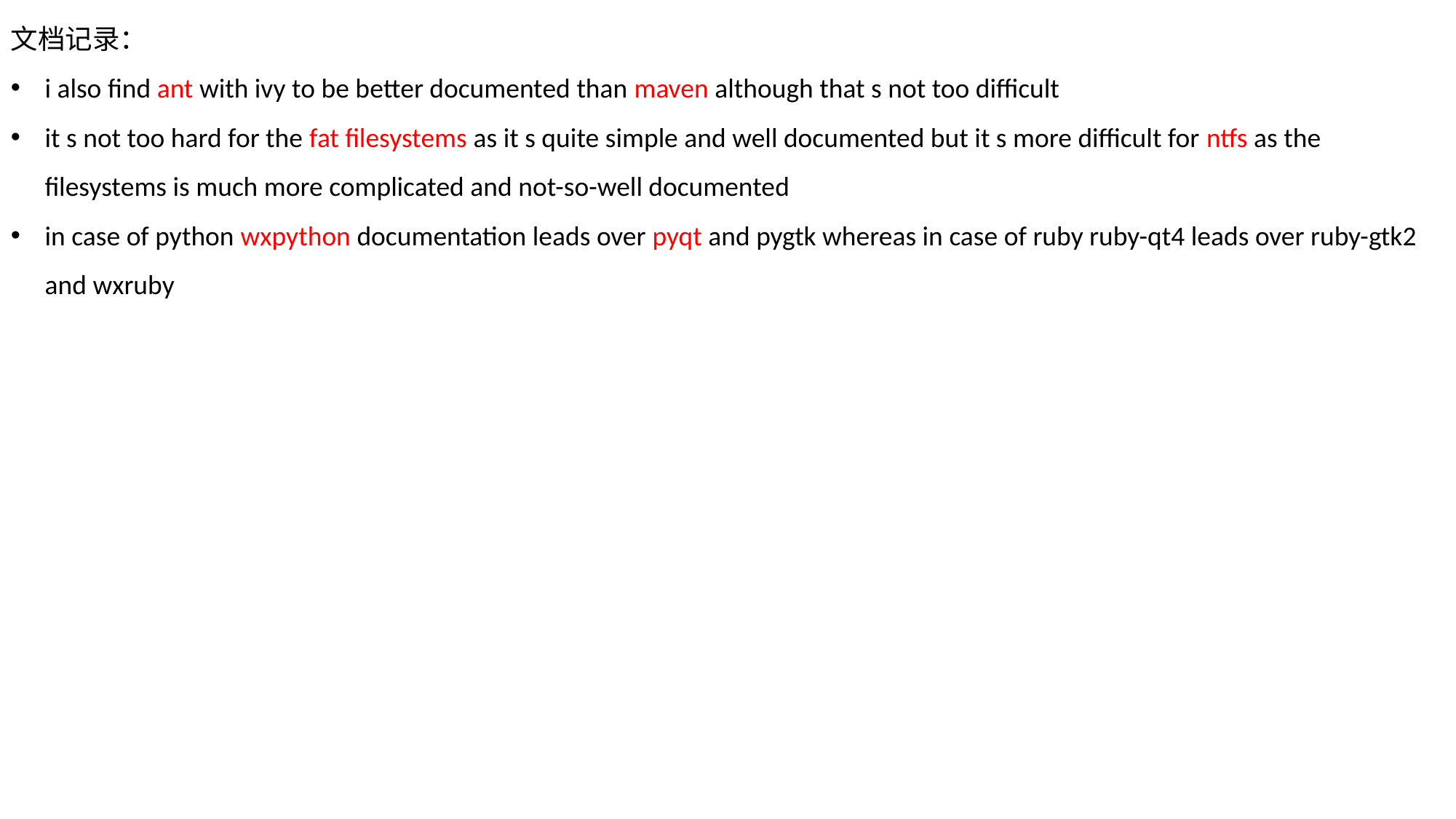

文档记录：
i also find ant with ivy to be better documented than maven although that s not too difficult
it s not too hard for the fat filesystems as it s quite simple and well documented but it s more difficult for ntfs as the filesystems is much more complicated and not-so-well documented
in case of python wxpython documentation leads over pyqt and pygtk whereas in case of ruby ruby-qt4 leads over ruby-gtk2 and wxruby